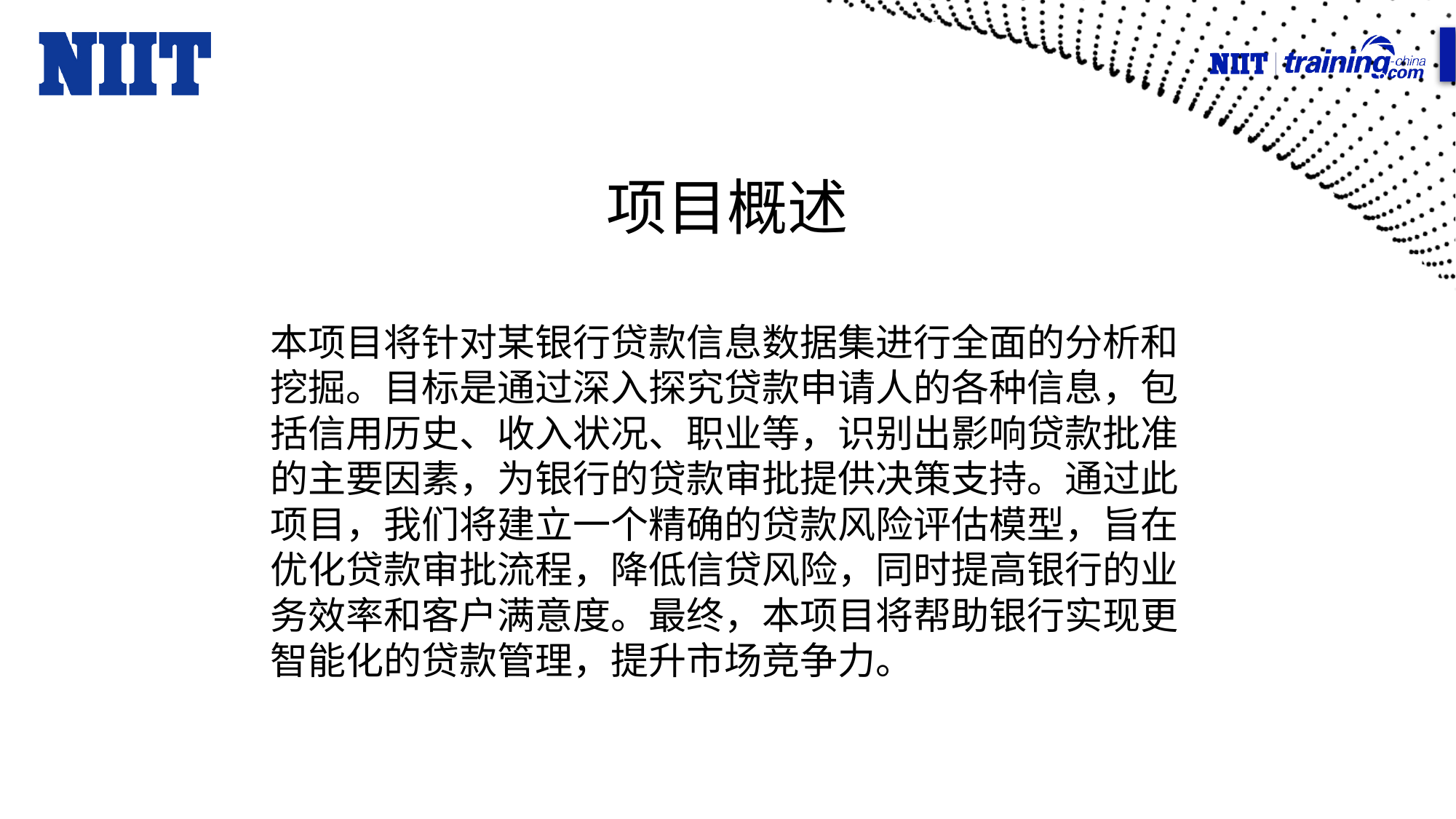

# 项目概述
本项目将针对某银行贷款信息数据集进行全面的分析和挖掘。目标是通过深入探究贷款申请人的各种信息，包括信用历史、收入状况、职业等，识别出影响贷款批准的主要因素，为银行的贷款审批提供决策支持。通过此项目，我们将建立一个精确的贷款风险评估模型，旨在优化贷款审批流程，降低信贷风险，同时提高银行的业务效率和客户满意度。最终，本项目将帮助银行实现更智能化的贷款管理，提升市场竞争力。